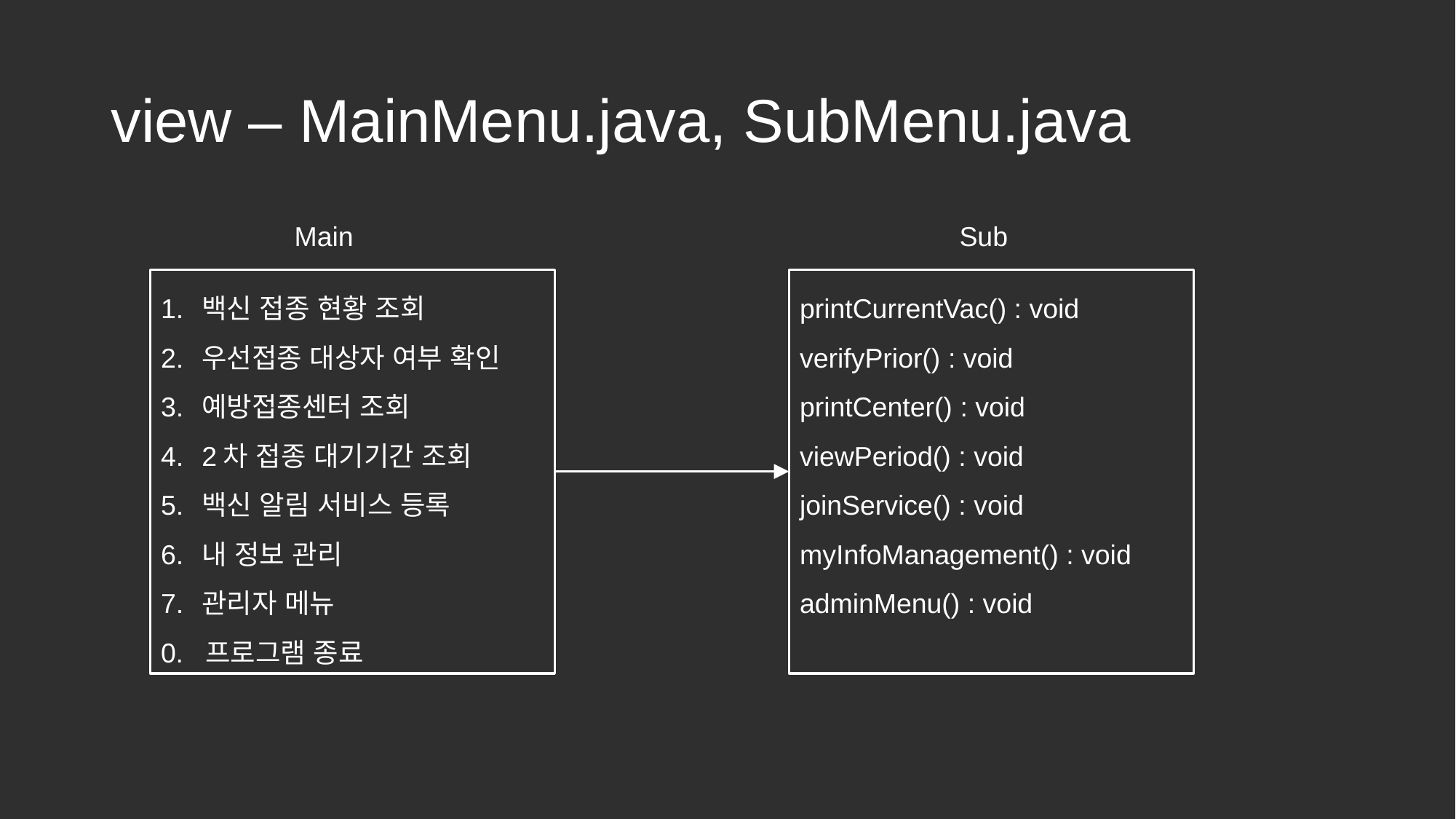

# view – MainMenu.java, SubMenu.java
Main
Sub
printCurrentVac() : void
verifyPrior() : void
printCenter() : void
viewPeriod() : void
joinService() : void
myInfoManagement() : void
adminMenu() : void

백신 접종 현황 조회
우선접종 대상자 여부 확인
예방접종센터 조회
2차 접종 대기기간 조회
백신 알림 서비스 등록
내 정보 관리
관리자 메뉴
0.  프로그램 종료